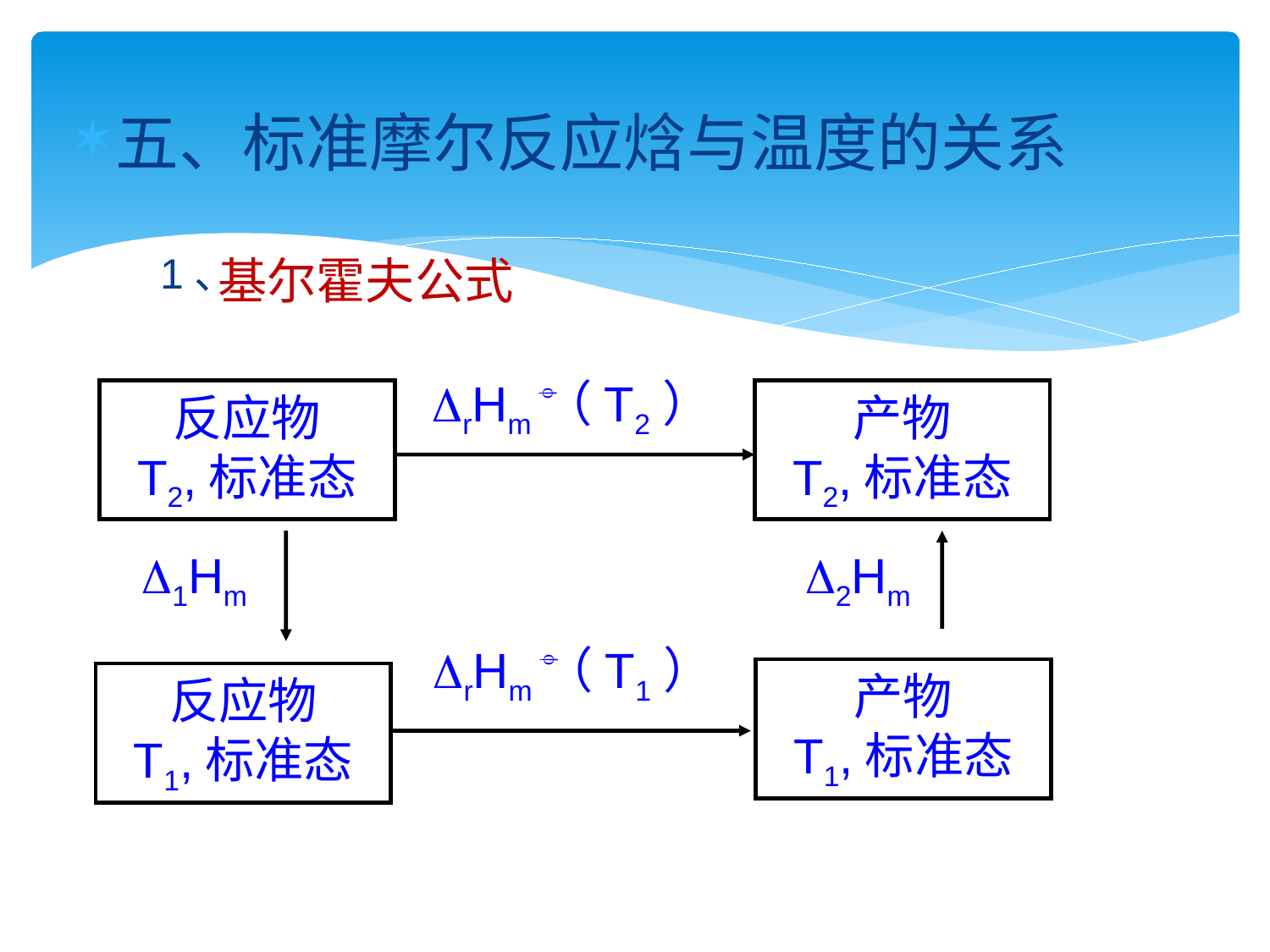

五、标准摩尔反应焓与温度的关系

       1、

基尔霍夫公式
ΔrHm（T2）
φ
反应物
T2,标准态
产物
T2,标准态

Δ1Hm
Δ2Hm
ΔrHm（T1）
φ
产物
T1,标准态
反应物
T1,标准态